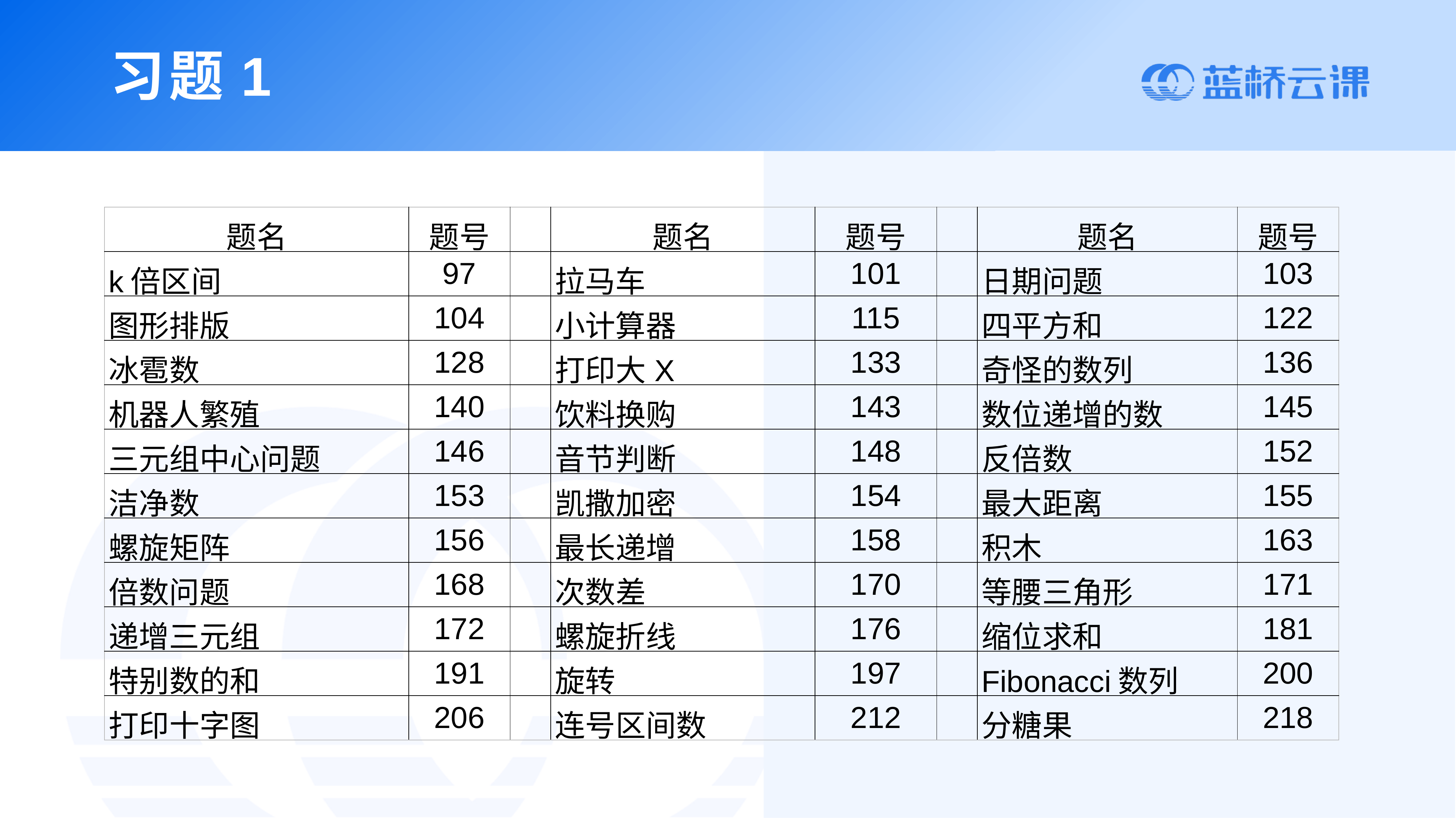

习题1
| 题名 | 题号 |  | 题名 | 题号 |  | 题名 | 题号 |
| --- | --- | --- | --- | --- | --- | --- | --- |
| k倍区间 | 97 |  | 拉马车 | 101 |  | 日期问题 | 103 |
| 图形排版 | 104 |  | 小计算器 | 115 |  | 四平方和 | 122 |
| 冰雹数 | 128 |  | 打印大X | 133 |  | 奇怪的数列 | 136 |
| 机器人繁殖 | 140 |  | 饮料换购 | 143 |  | 数位递增的数 | 145 |
| 三元组中心问题 | 146 |  | 音节判断 | 148 |  | 反倍数 | 152 |
| 洁净数 | 153 |  | 凯撒加密 | 154 |  | 最大距离 | 155 |
| 螺旋矩阵 | 156 |  | 最长递增 | 158 |  | 积木 | 163 |
| 倍数问题 | 168 |  | 次数差 | 170 |  | 等腰三角形 | 171 |
| 递增三元组 | 172 |  | 螺旋折线 | 176 |  | 缩位求和 | 181 |
| 特别数的和 | 191 |  | 旋转 | 197 |  | Fibonacci数列 | 200 |
| 打印十字图 | 206 |  | 连号区间数 | 212 |  | 分糖果 | 218 |